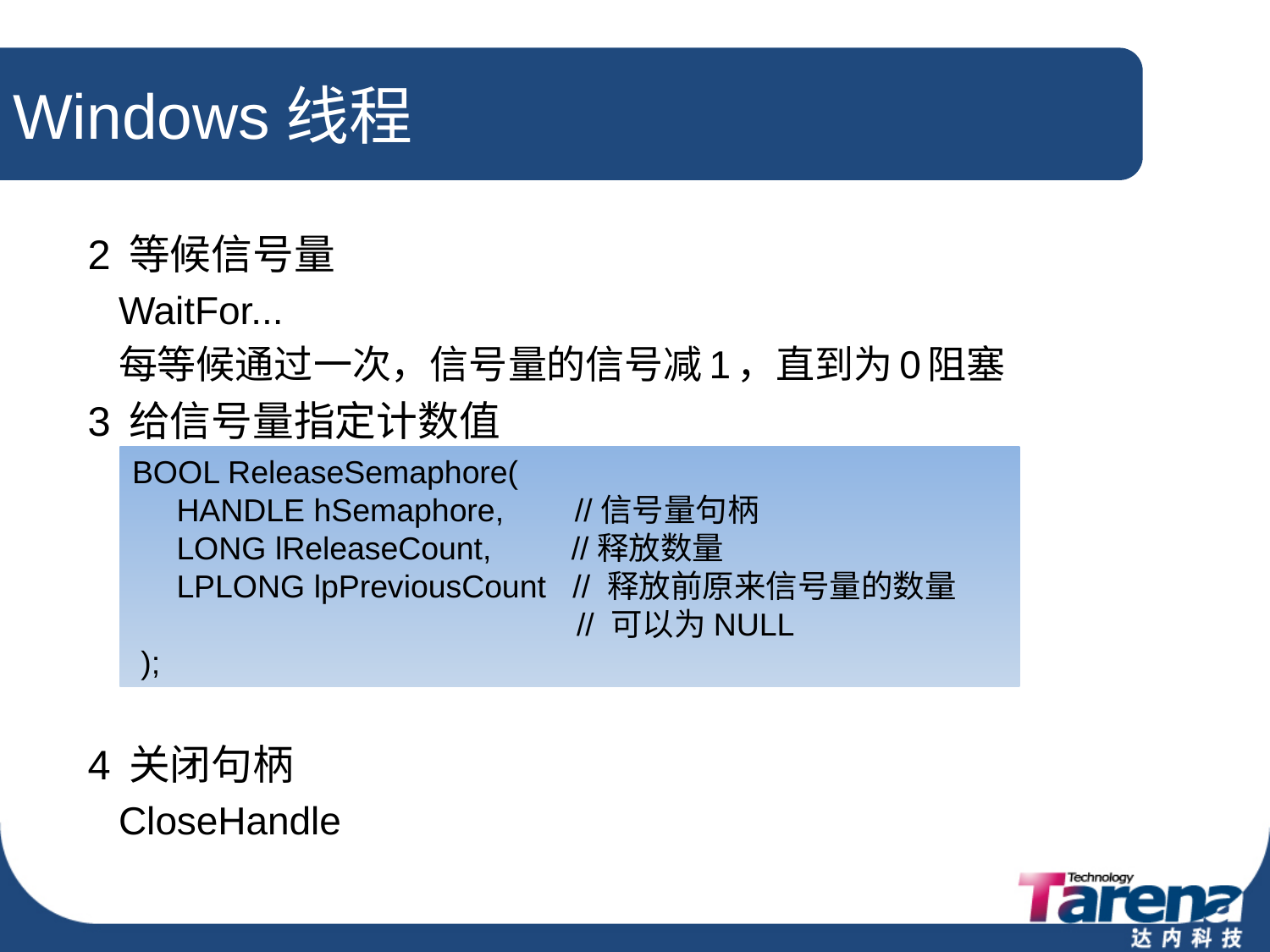

# Windows线程
 2 等候信号量
	WaitFor...
	每等候通过一次，信号量的信号减1，直到为0阻塞
 3 给信号量指定计数值

 4 关闭句柄
	CloseHandle
BOOL ReleaseSemaphore(
     HANDLE hSemaphore,        //信号量句柄
     LONG lReleaseCount,         //释放数量
     LPLONG lpPreviousCount   // 释放前原来信号量的数量
                                                  // 可以为NULL
 );